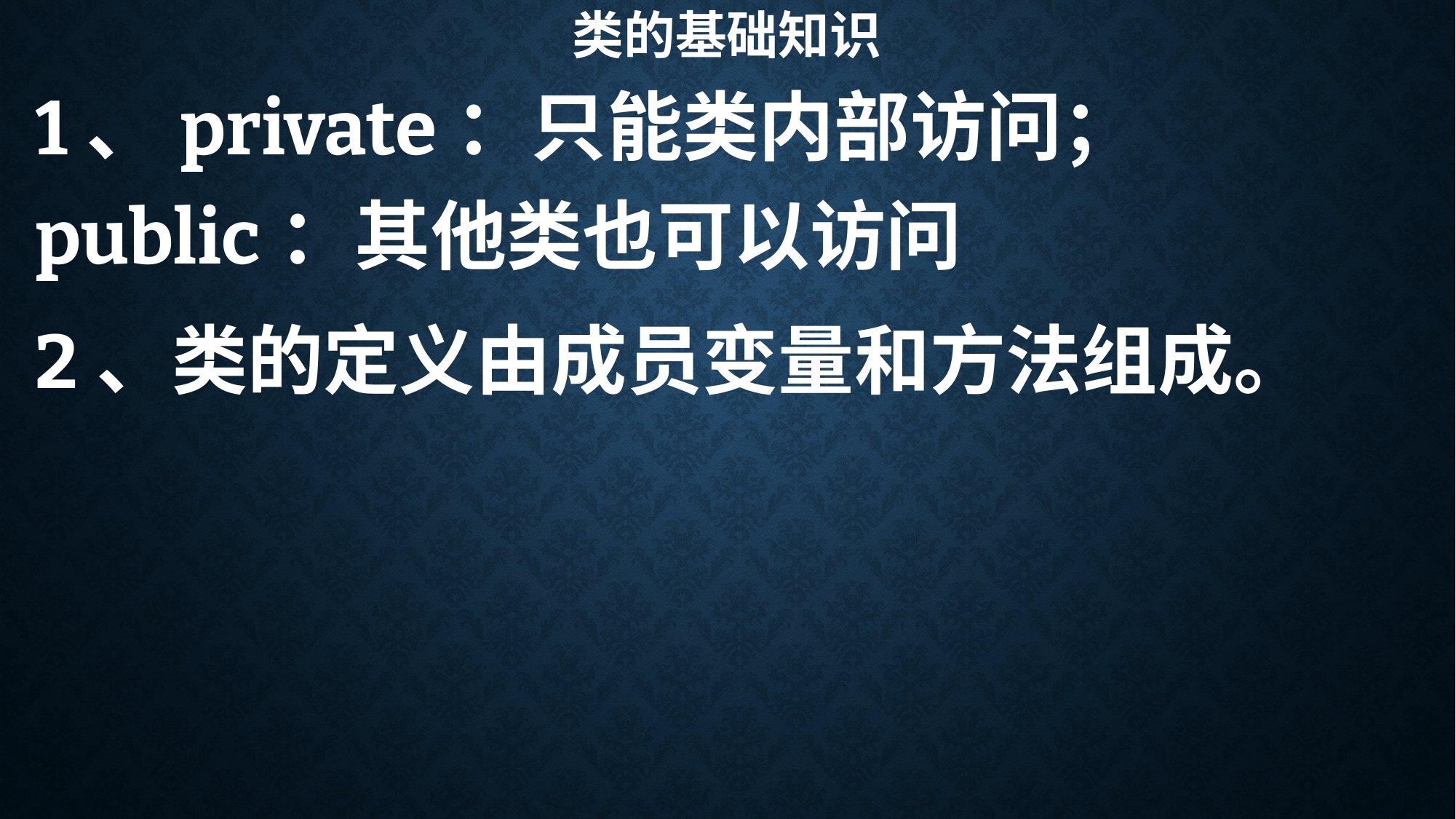

# 类的基础知识
1、private：只能类内部访问；public：其他类也可以访问
2、类的定义由成员变量和方法组成。